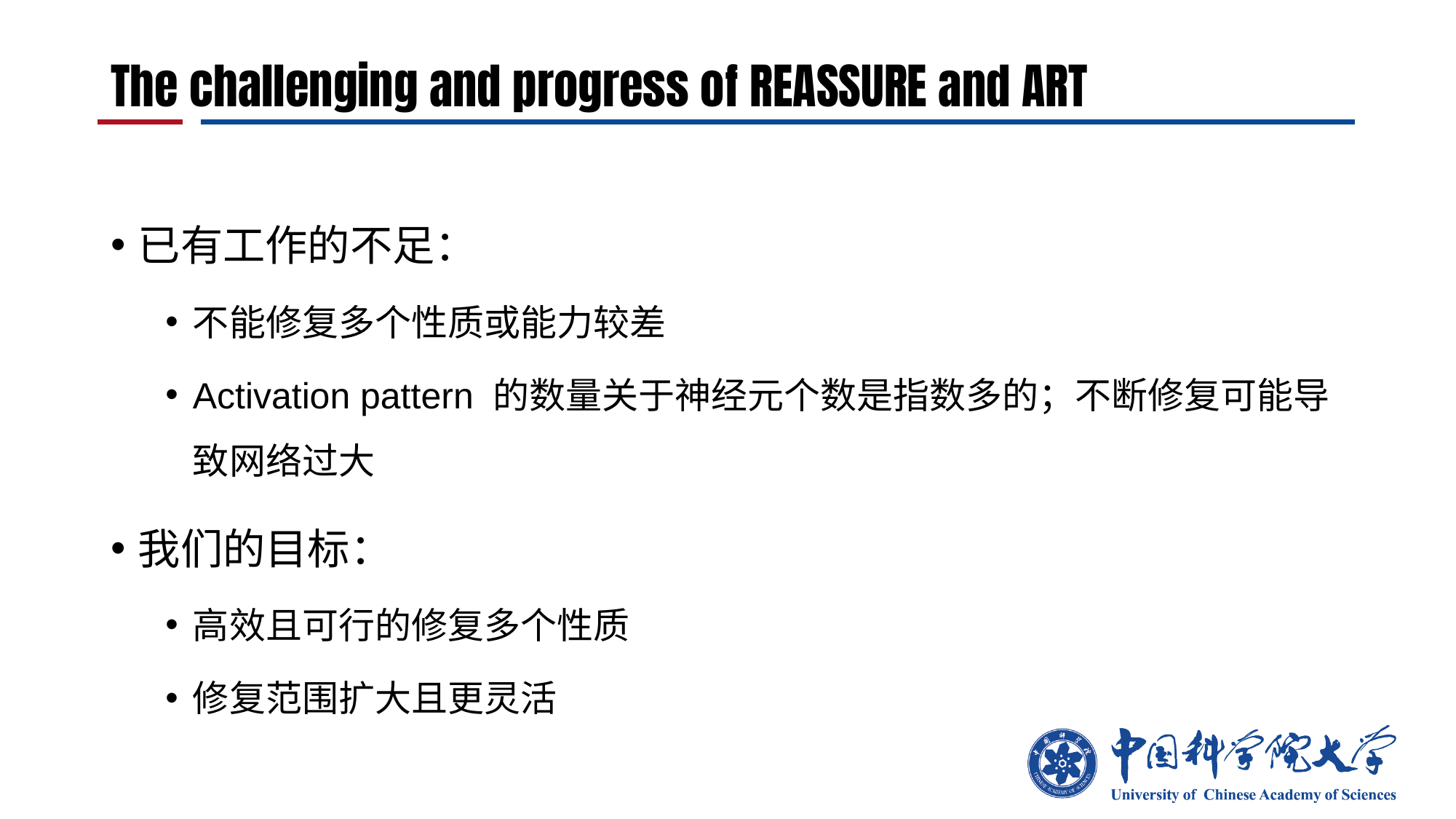

# The challenging and progress of REASSURE and ART

已有工作的不足：
不能修复多个性质或能力较差
Activation pattern 的数量关于神经元个数是指数多的；不断修复可能导致网络过大
我们的目标：
高效且可行的修复多个性质
修复范围扩大且更灵活